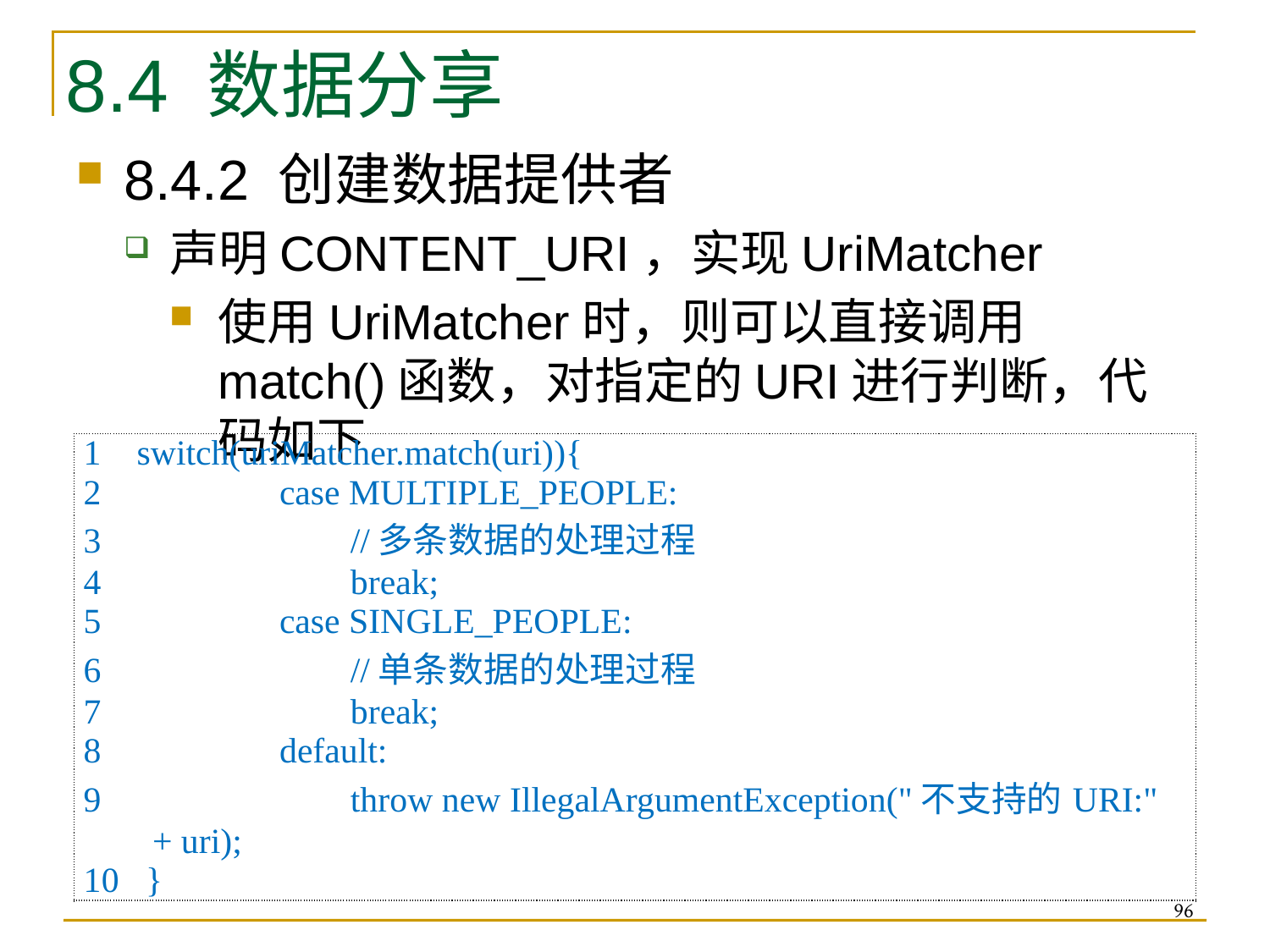

# 8.4 数据分享
8.4.2 创建数据提供者
声明CONTENT_URI，实现UriMatcher
使用UriMatcher时，则可以直接调用match()函数，对指定的URI进行判断，代码如下
| 1 switch(uriMatcher.match(uri)){ 2 case MULTIPLE\_PEOPLE: 3 //多条数据的处理过程 4 break; 5 case SINGLE\_PEOPLE: 6 //单条数据的处理过程 7 break; 8 default: 9 throw new IllegalArgumentException("不支持的URI:" + uri); 10 } |
| --- |
96